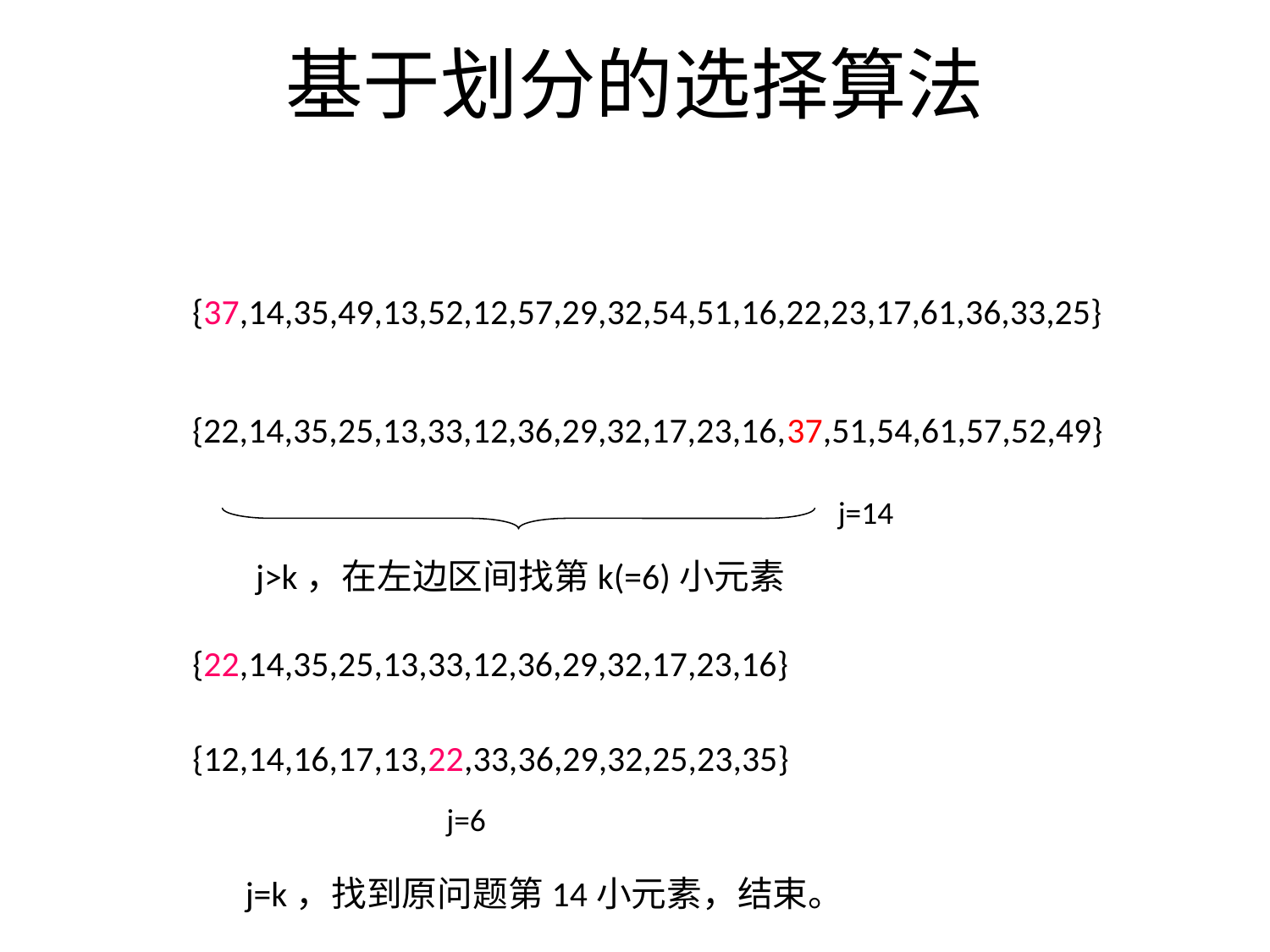

# 基于划分的选择算法

{37,14,35,49,13,52,12,57,29,32,54,51,16,22,23,17,61,36,33,25}
{22,14,35,25,13,33,12,36,29,32,17,23,16,37,51,54,61,57,52,49}
j=14
j>k，在左边区间找第k(=6)小元素
{22,14,35,25,13,33,12,36,29,32,17,23,16}
{12,14,16,17,13,22,33,36,29,32,25,23,35}
j=6
j=k，找到原问题第14小元素，结束。